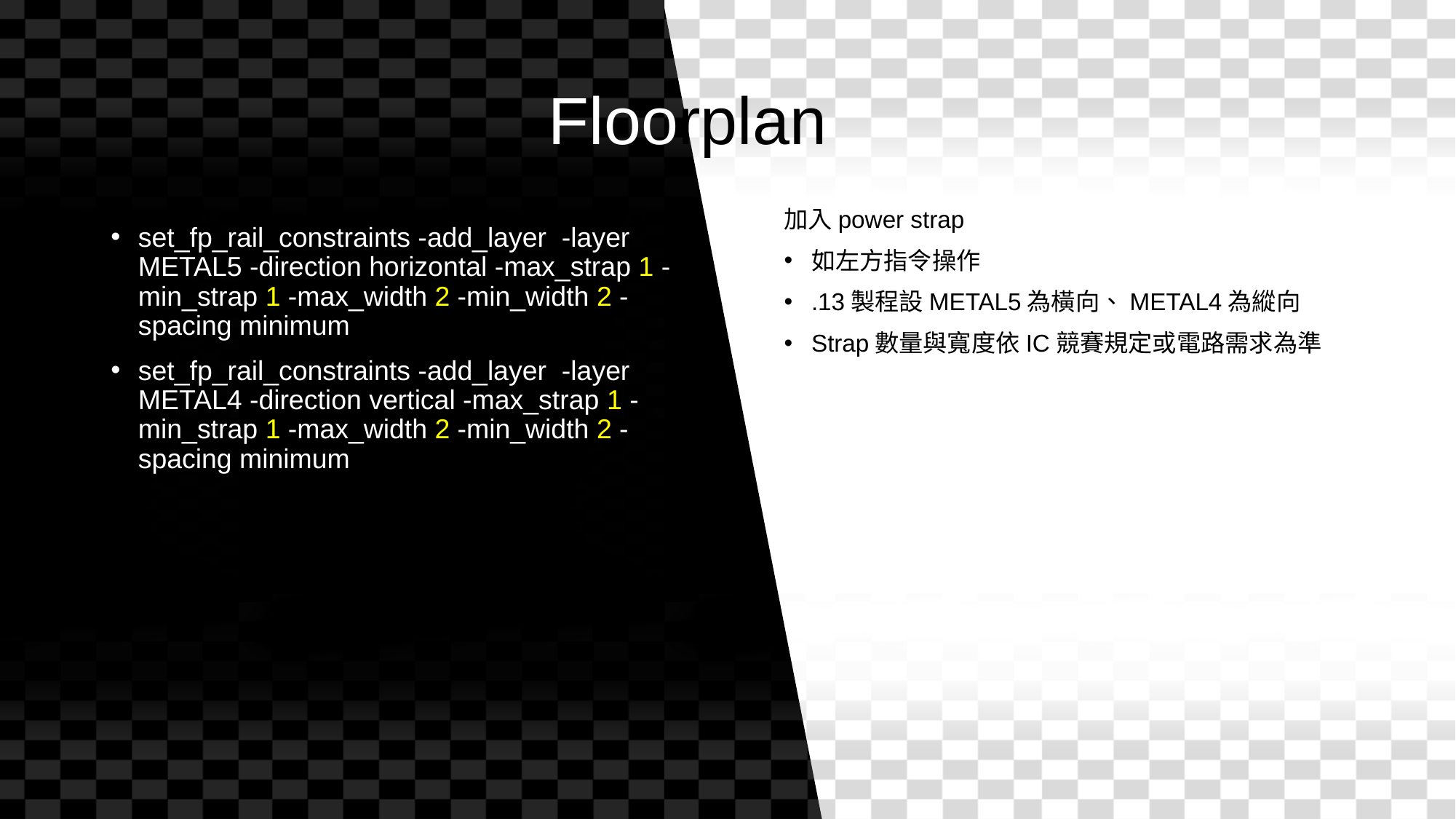

# Floorplan
加入power strap
如左方指令操作
.13製程設METAL5為橫向、METAL4為縱向
Strap數量與寬度依IC競賽規定或電路需求為準
set_fp_rail_constraints -add_layer  -layer METAL5 -direction horizontal -max_strap 1 -min_strap 1 -max_width 2 -min_width 2 -spacing minimum
set_fp_rail_constraints -add_layer  -layer METAL4 -direction vertical -max_strap 1 -min_strap 1 -max_width 2 -min_width 2 -spacing minimum